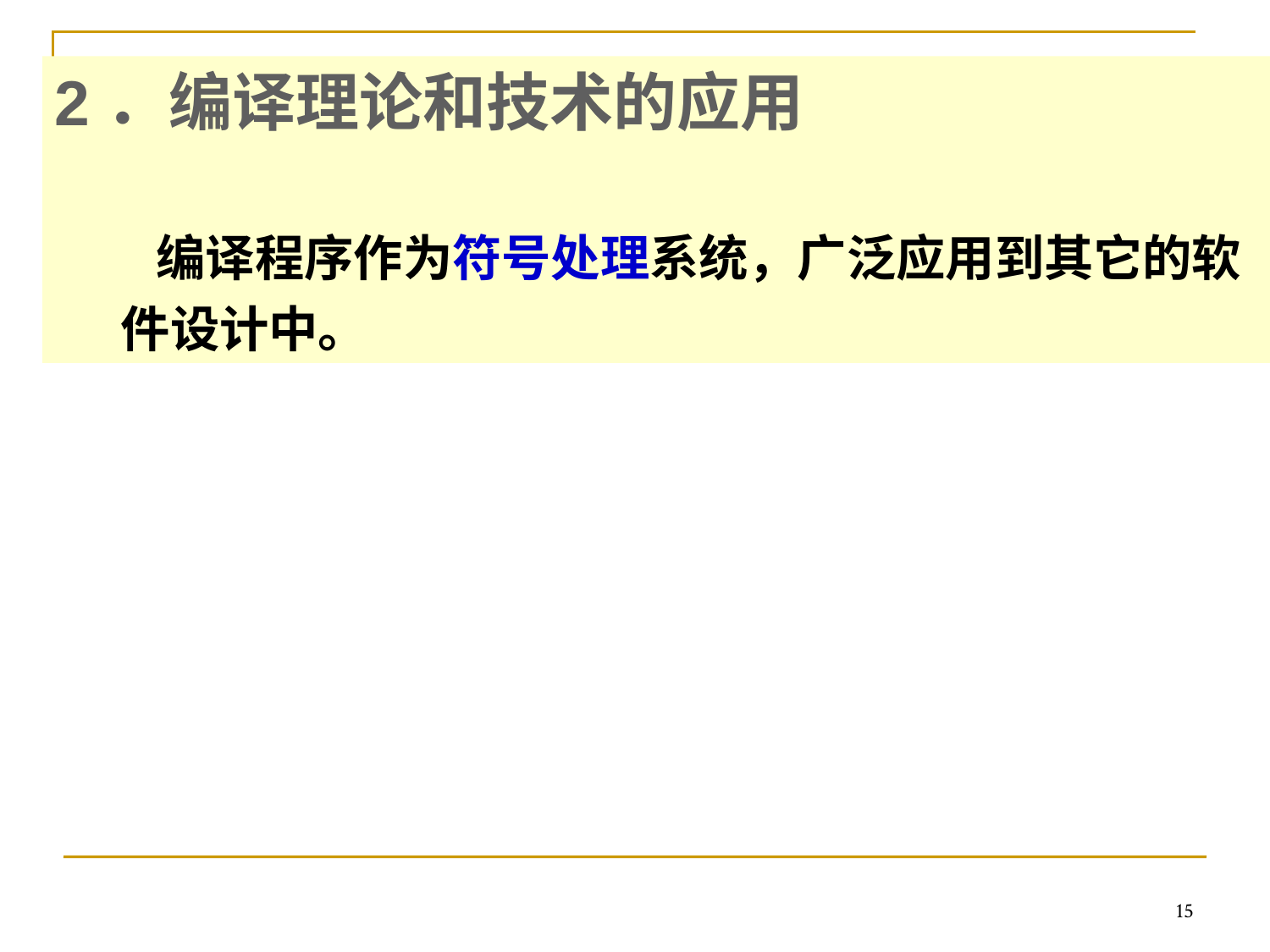

2．编译理论和技术的应用

        编译程序作为符号处理系统，广泛应用到其它的软件设计中。
15